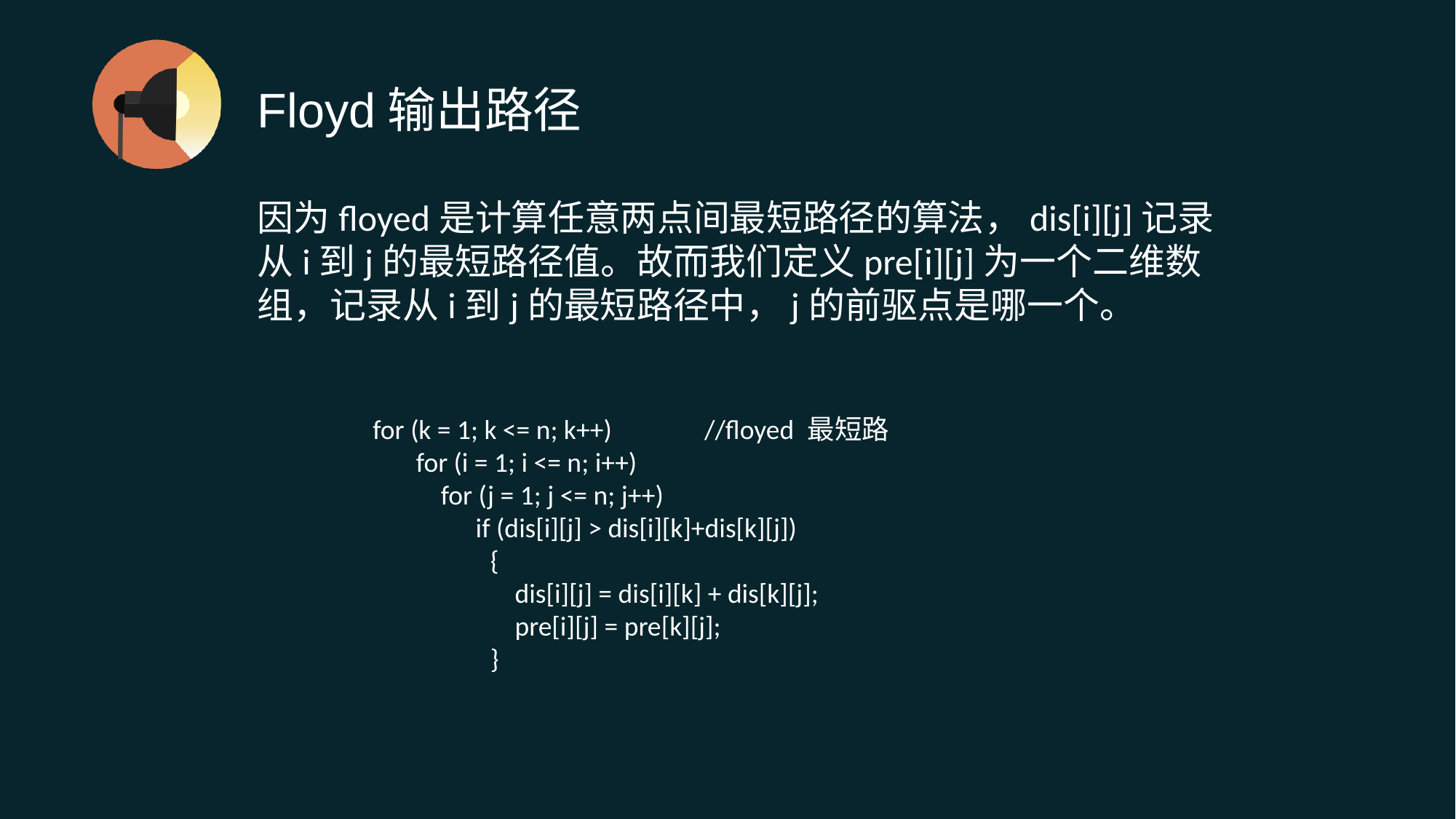

# Floyd输出路径
因为floyed是计算任意两点间最短路径的算法，dis[i][j]记录从i到j的最短路径值。故而我们定义pre[i][j]为一个二维数组，记录从i到j的最短路径中，j的前驱点是哪一个。
 for (k = 1; k <= n; k++)               //floyed 最短路
        for (i = 1; i <= n; i++)
            for (j = 1; j <= n; j++)
	if (dis[i][j] > dis[i][k]+dis[k][j])
                    {
                        dis[i][j] = dis[i][k] + dis[k][j];
                        pre[i][j] = pre[k][j];
                    }